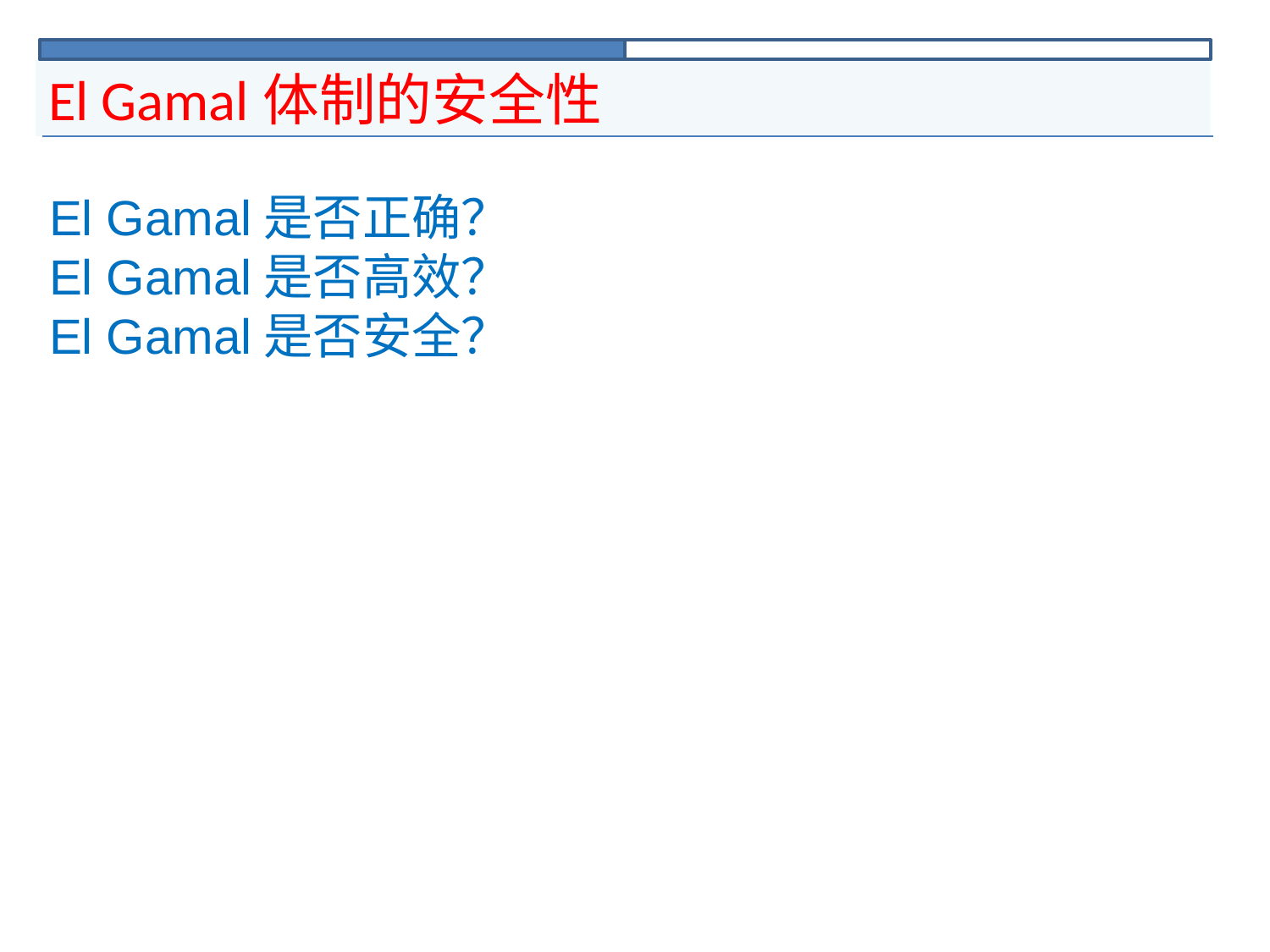

# El Gamal体制的安全性
El Gamal是否正确？
El Gamal是否高效？
El Gamal是否安全？